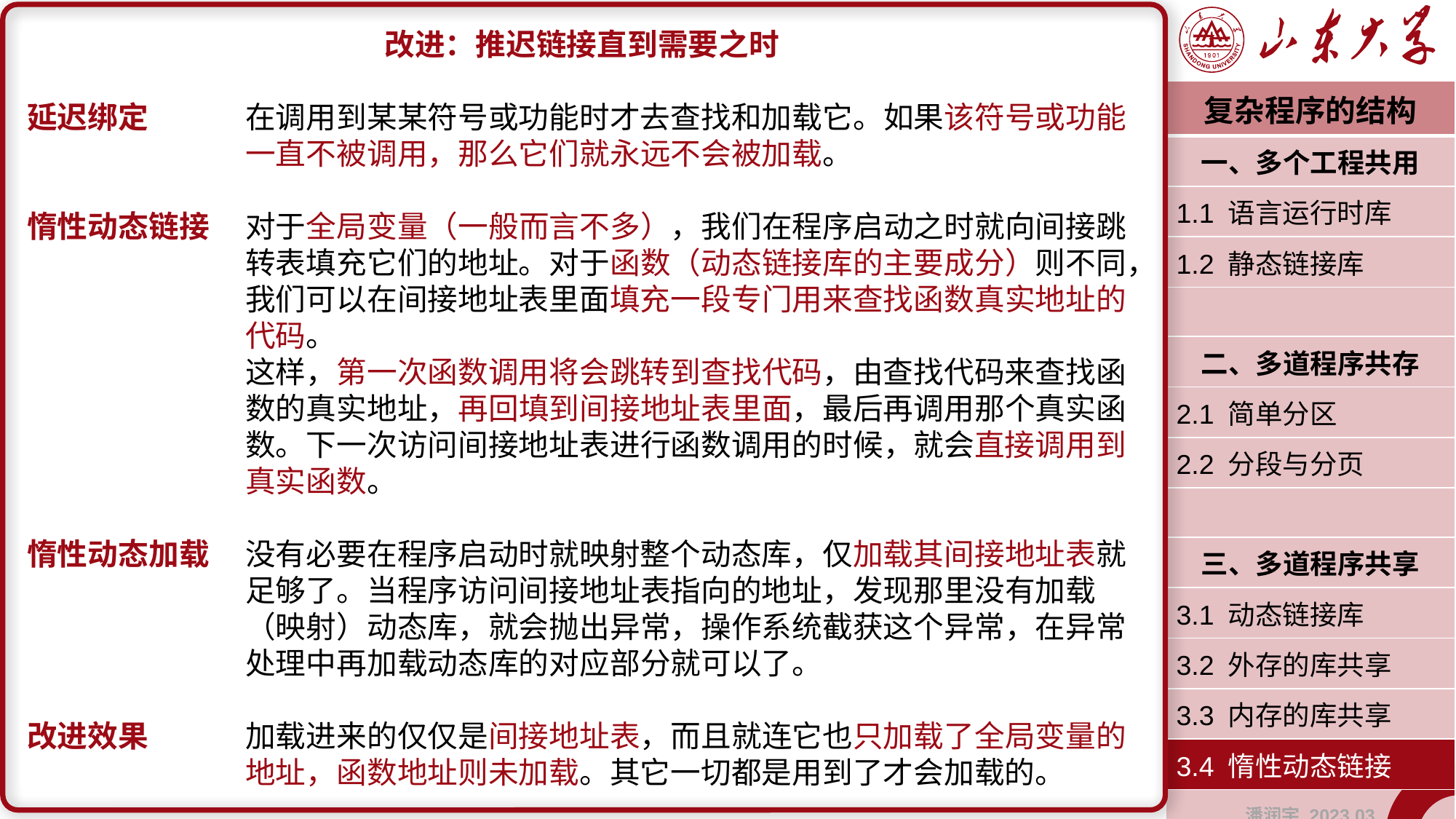

改进：推迟链接直到需要之时

延迟绑定	在调用到某某符号或功能时才去查找和加载它。如果该符号或功能		一直不被调用，那么它们就永远不会被加载。

惰性动态链接	对于全局变量（一般而言不多），我们在程序启动之时就向间接跳		转表填充它们的地址。对于函数（动态链接库的主要成分）则不同，		我们可以在间接地址表里面填充一段专门用来查找函数真实地址的		代码。
		这样，第一次函数调用将会跳转到查找代码，由查找代码来查找函		数的真实地址，再回填到间接地址表里面，最后再调用那个真实函		数。下一次访问间接地址表进行函数调用的时候，就会直接调用到		真实函数。

惰性动态加载	没有必要在程序启动时就映射整个动态库，仅加载其间接地址表就		足够了。当程序访问间接地址表指向的地址，发现那里没有加载			（映射）动态库，就会抛出异常，操作系统截获这个异常，在异常		处理中再加载动态库的对应部分就可以了。

改进效果	加载进来的仅仅是间接地址表，而且就连它也只加载了全局变量的		地址，函数地址则未加载。其它一切都是用到了才会加载的。
| 复杂程序的结构 |
| --- |
| 一、多个工程共用 |
| 1.1 语言运行时库 |
| 1.2 静态链接库 |
|  |
| 二、多道程序共存 |
| 2.1 简单分区 |
| 2.2 分段与分页 |
|  |
| 三、多道程序共享 |
| 3.1 动态链接库 |
| 3.2 外存的库共享 |
| 3.3 内存的库共享 |
| 3.4 惰性动态链接 |
| 潘润宇 2023.03 |